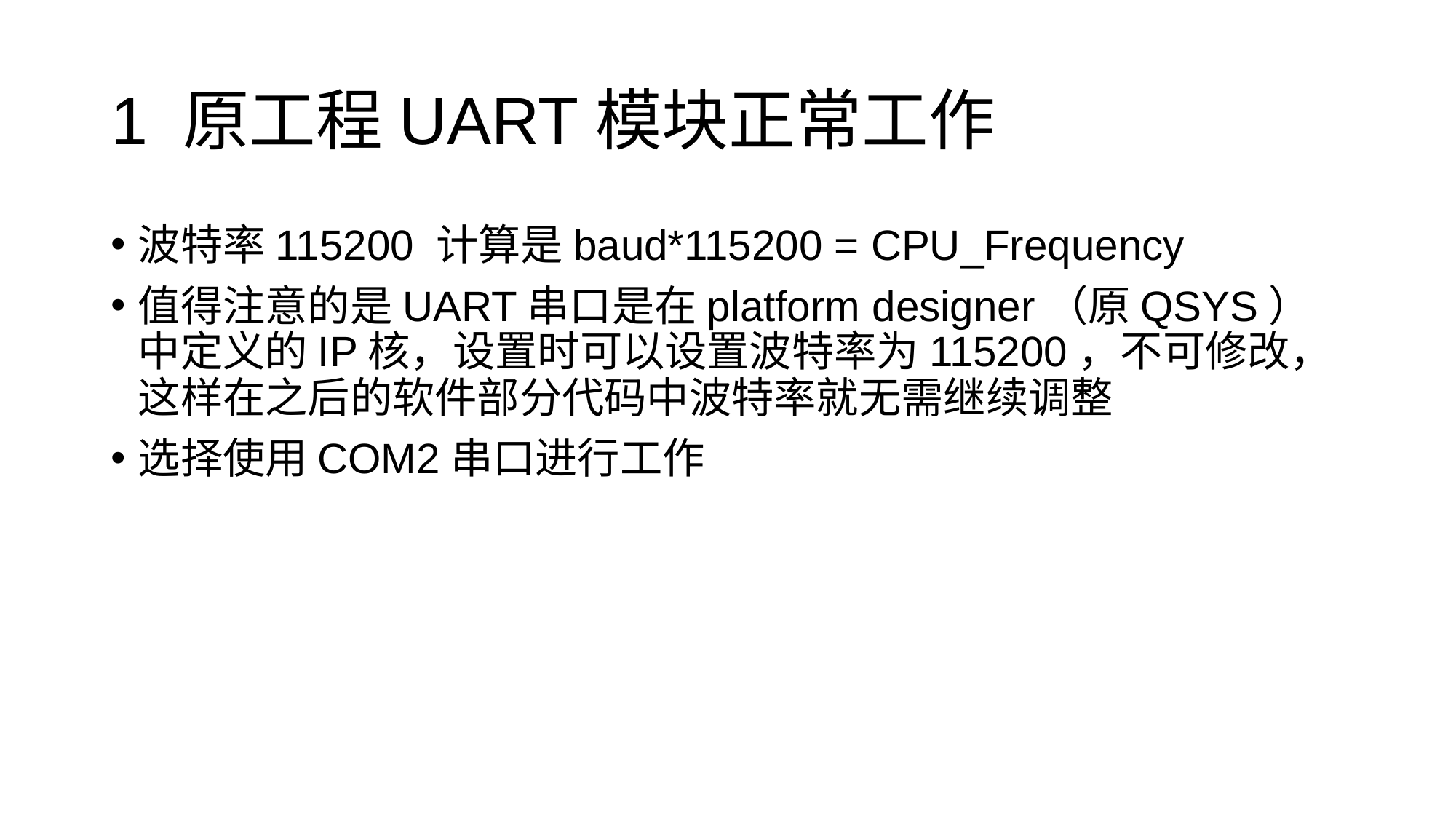

# 1 原工程UART模块正常工作
波特率115200 计算是baud*115200 = CPU_Frequency
值得注意的是UART串口是在platform designer（原QSYS）中定义的IP核，设置时可以设置波特率为115200，不可修改，这样在之后的软件部分代码中波特率就无需继续调整
选择使用COM2串口进行工作